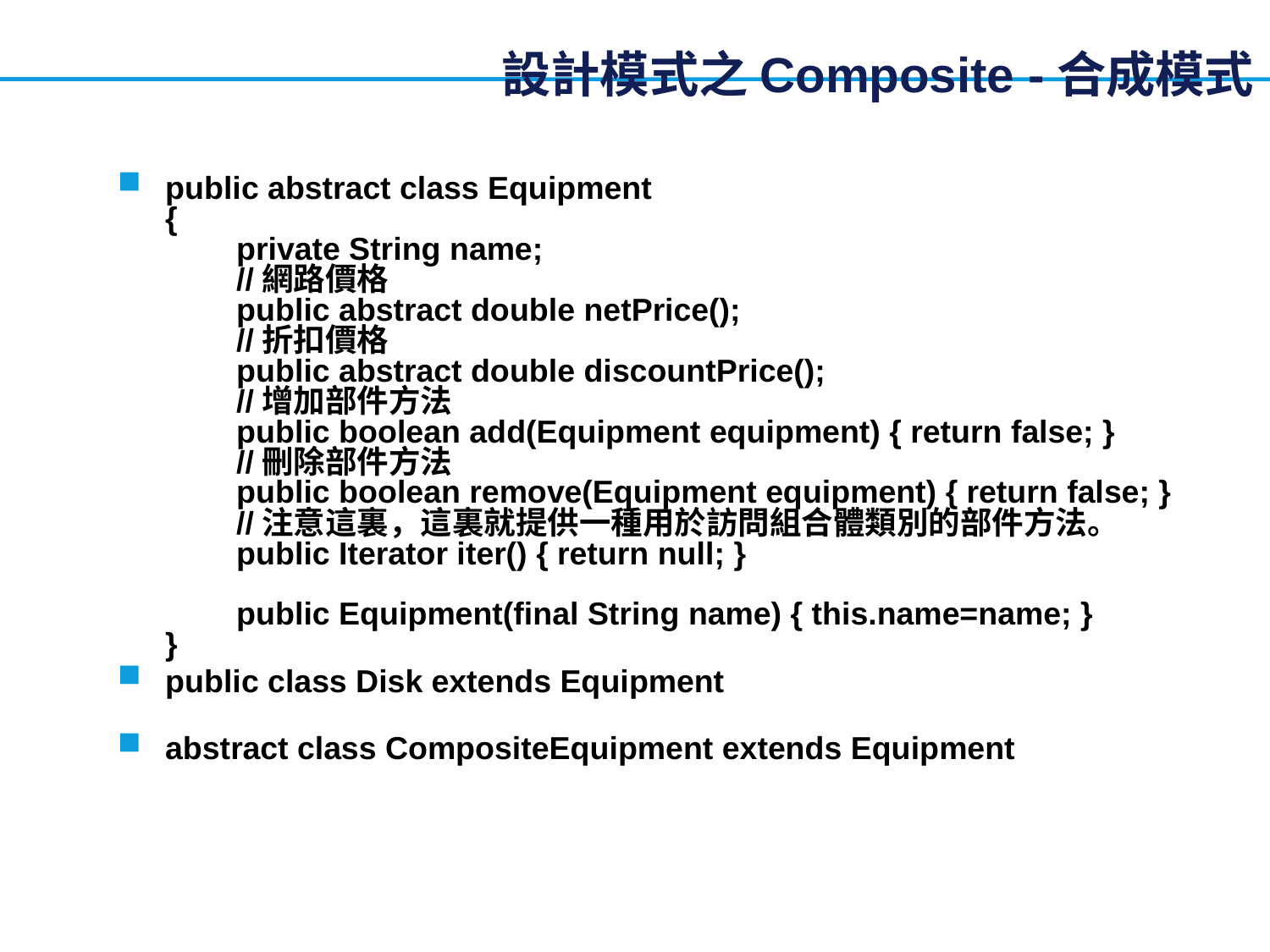

# 設計模式之Composite -合成模式
public abstract class Equipment
{
　　private String name;
　　//網路價格
　　public abstract double netPrice();
　　//折扣價格
　　public abstract double discountPrice();
　　//增加部件方法　　
　　public boolean add(Equipment equipment) { return false; }
　　//刪除部件方法
　　public boolean remove(Equipment equipment) { return false; }
　　//注意這裏，這裏就提供一種用於訪問組合體類別的部件方法。
　　public Iterator iter() { return null; }
　　
　　public Equipment(final String name) { this.name=name; }
}
public class Disk extends Equipment
abstract class CompositeEquipment extends Equipment